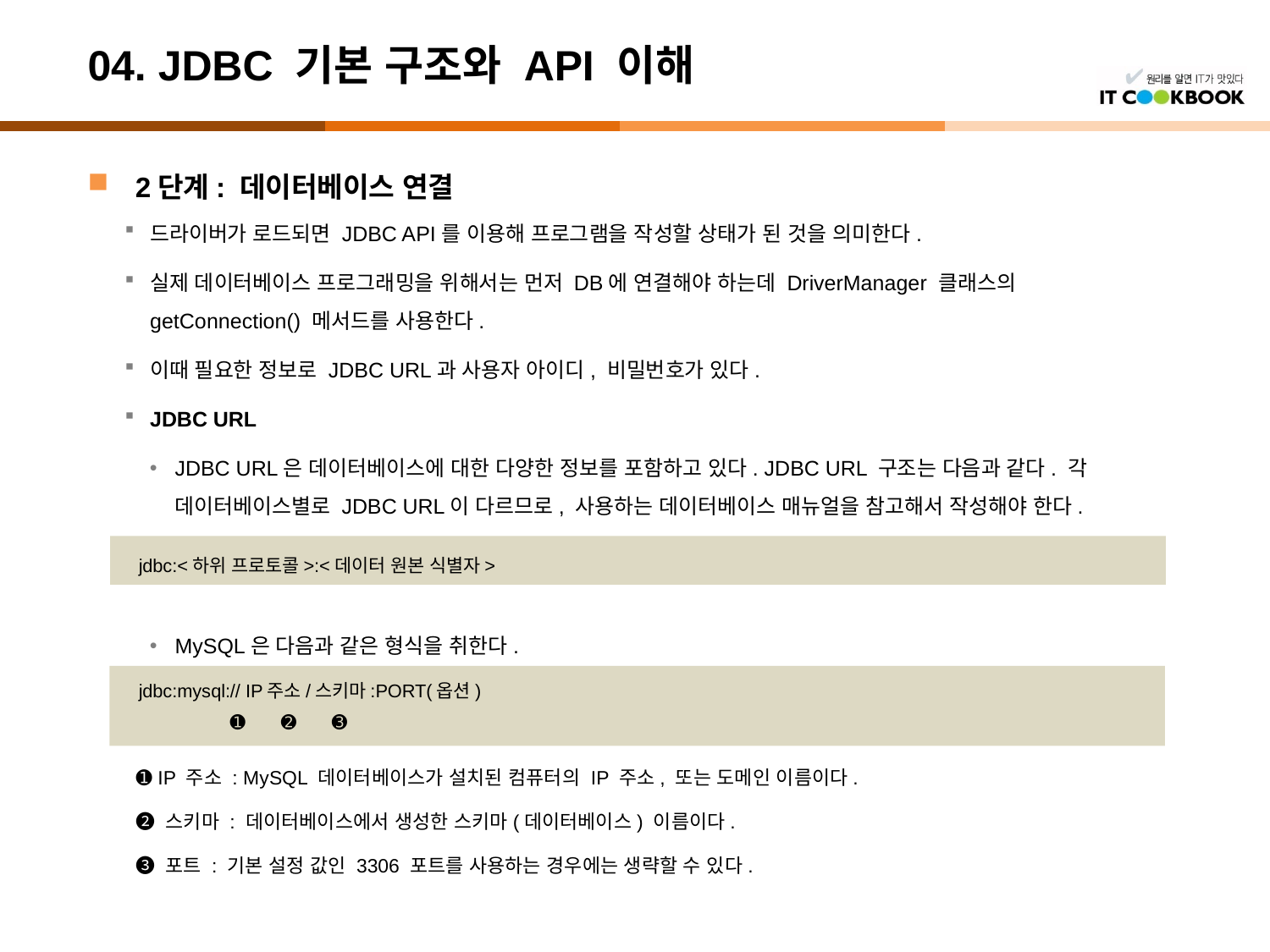

# 04. JDBC 기본 구조와 API 이해
2단계: 데이터베이스 연결
드라이버가 로드되면 JDBC API를 이용해 프로그램을 작성할 상태가 된 것을 의미한다.
실제 데이터베이스 프로그래밍을 위해서는 먼저 DB에 연결해야 하는데 DriverManager 클래스의 getConnection() 메서드를 사용한다.
이때 필요한 정보로 JDBC URL과 사용자 아이디, 비밀번호가 있다.
JDBC URL
JDBC URL은 데이터베이스에 대한 다양한 정보를 포함하고 있다. JDBC URL 구조는 다음과 같다. 각 데이터베이스별로 JDBC URL이 다르므로, 사용하는 데이터베이스 매뉴얼을 참고해서 작성해야 한다.

MySQL은 다음과 같은 형식을 취한다.

jdbc:<하위 프로토콜>:<데이터 원본 식별자>

jdbc:mysql:// IP주소/스키마:PORT(옵션)
                  ➊       ➋       ➌
➊ IP 주소 : MySQL 데이터베이스가 설치된 컴퓨터의 IP 주소, 또는 도메인 이름이다.
➋ 스키마 : 데이터베이스에서 생성한 스키마(데이터베이스) 이름이다.
➌ 포트 : 기본 설정 값인 3306 포트를 사용하는 경우에는 생략할 수 있다.